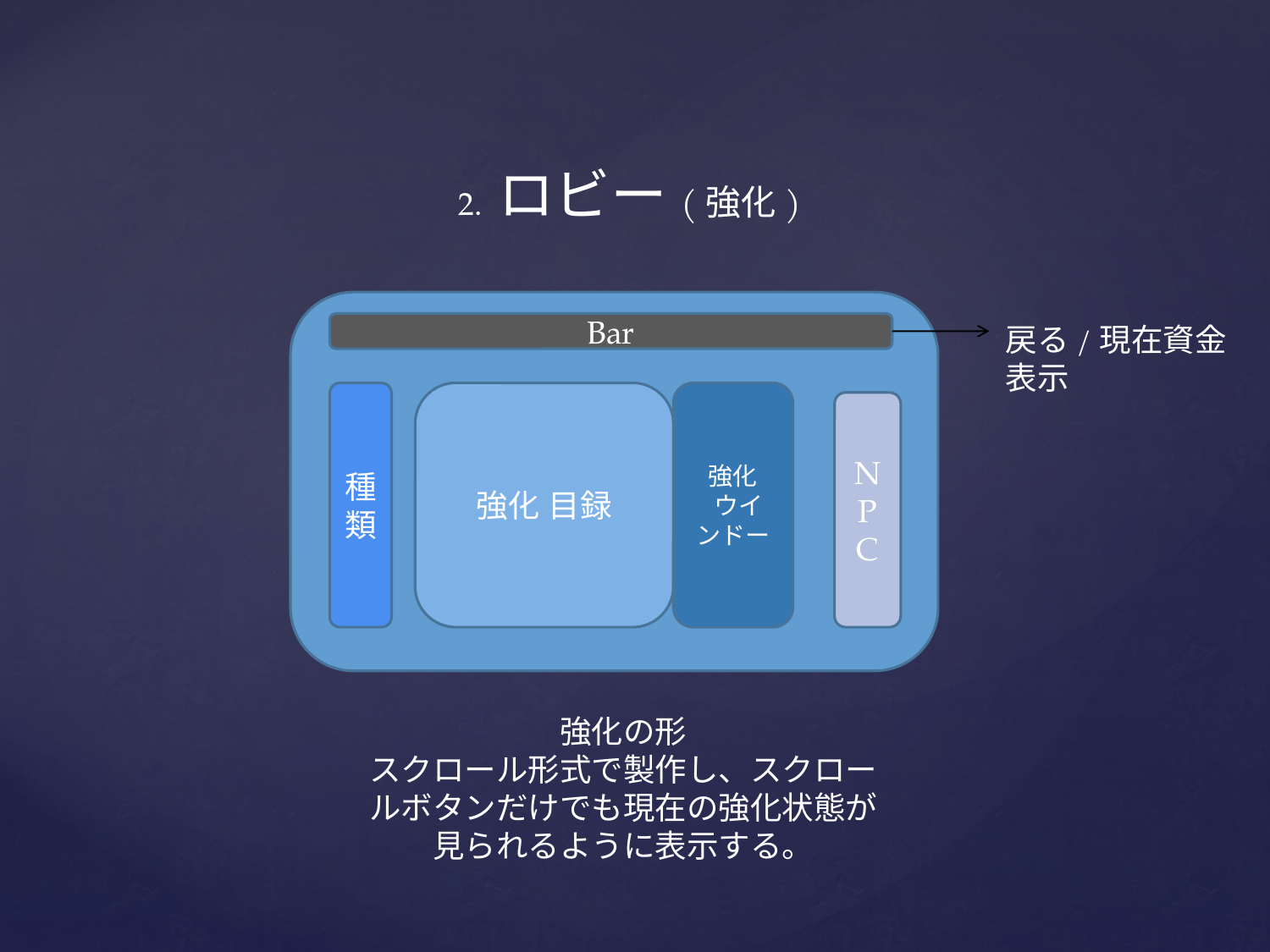

2. ロビー(強化)

Bar
戻る/現在資金
表示
種類
強化 目録
強化
 ウインドー
NPC
強化の形
スクロール形式で製作し、スクロールボタンだけでも現在の強化状態が見られるように表示する。